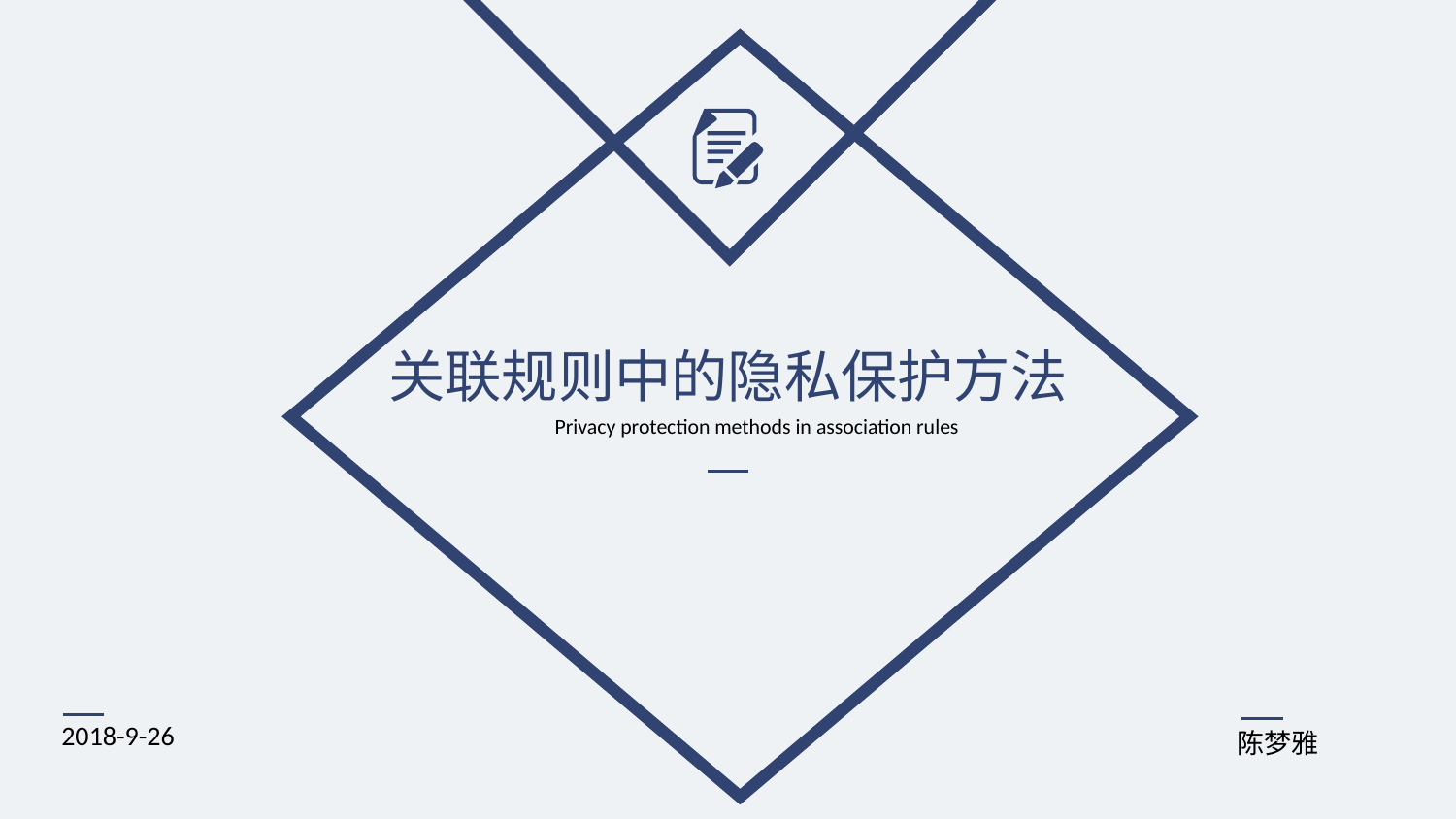

关联规则中的隐私保护方法
Privacy protection methods in association rules
2018-9-26
陈梦雅